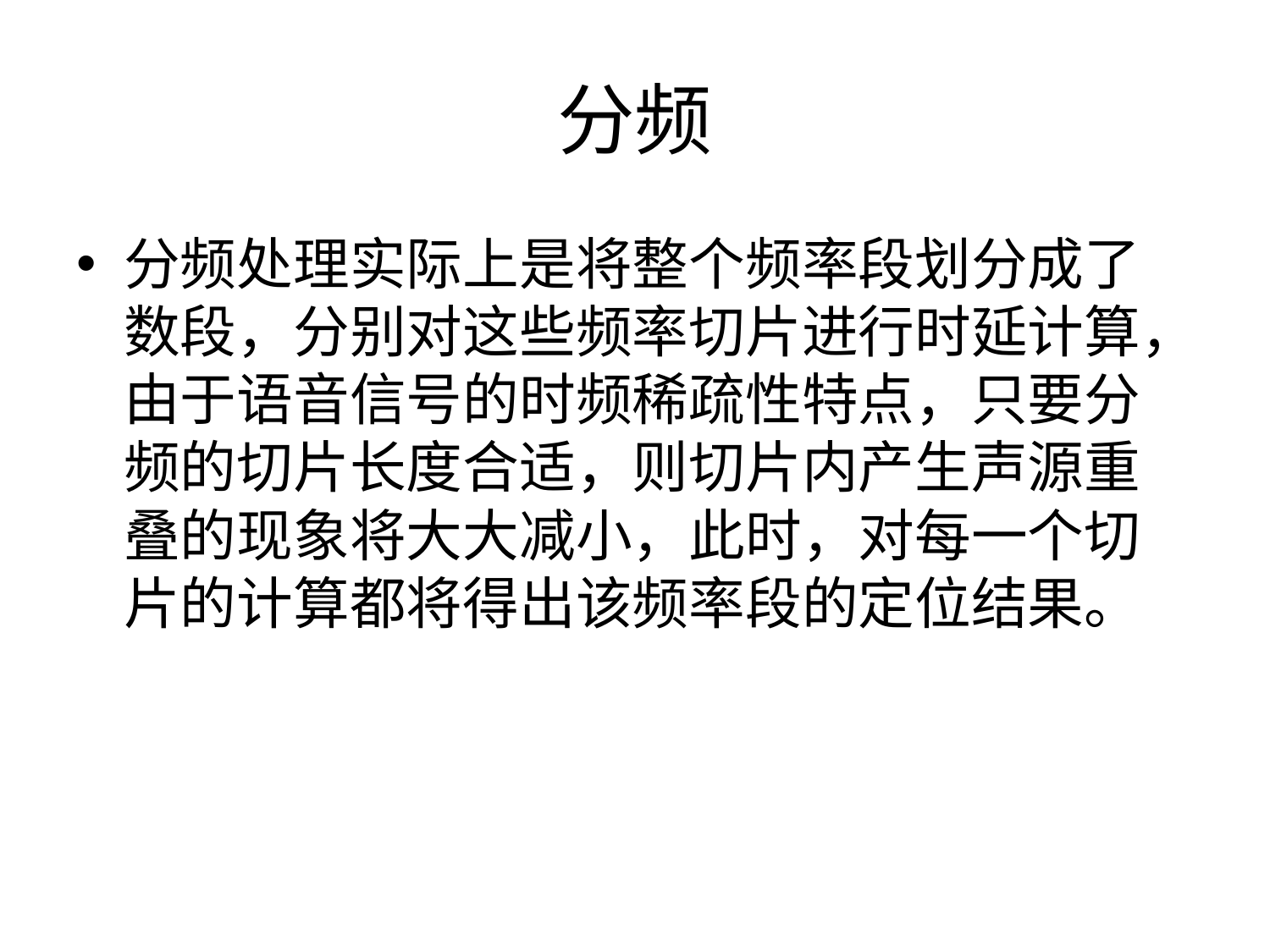

# 分频
分频处理实际上是将整个频率段划分成了数段，分别对这些频率切片进行时延计算，由于语音信号的时频稀疏性特点，只要分频的切片长度合适，则切片内产生声源重叠的现象将大大减小，此时，对每一个切片的计算都将得出该频率段的定位结果。